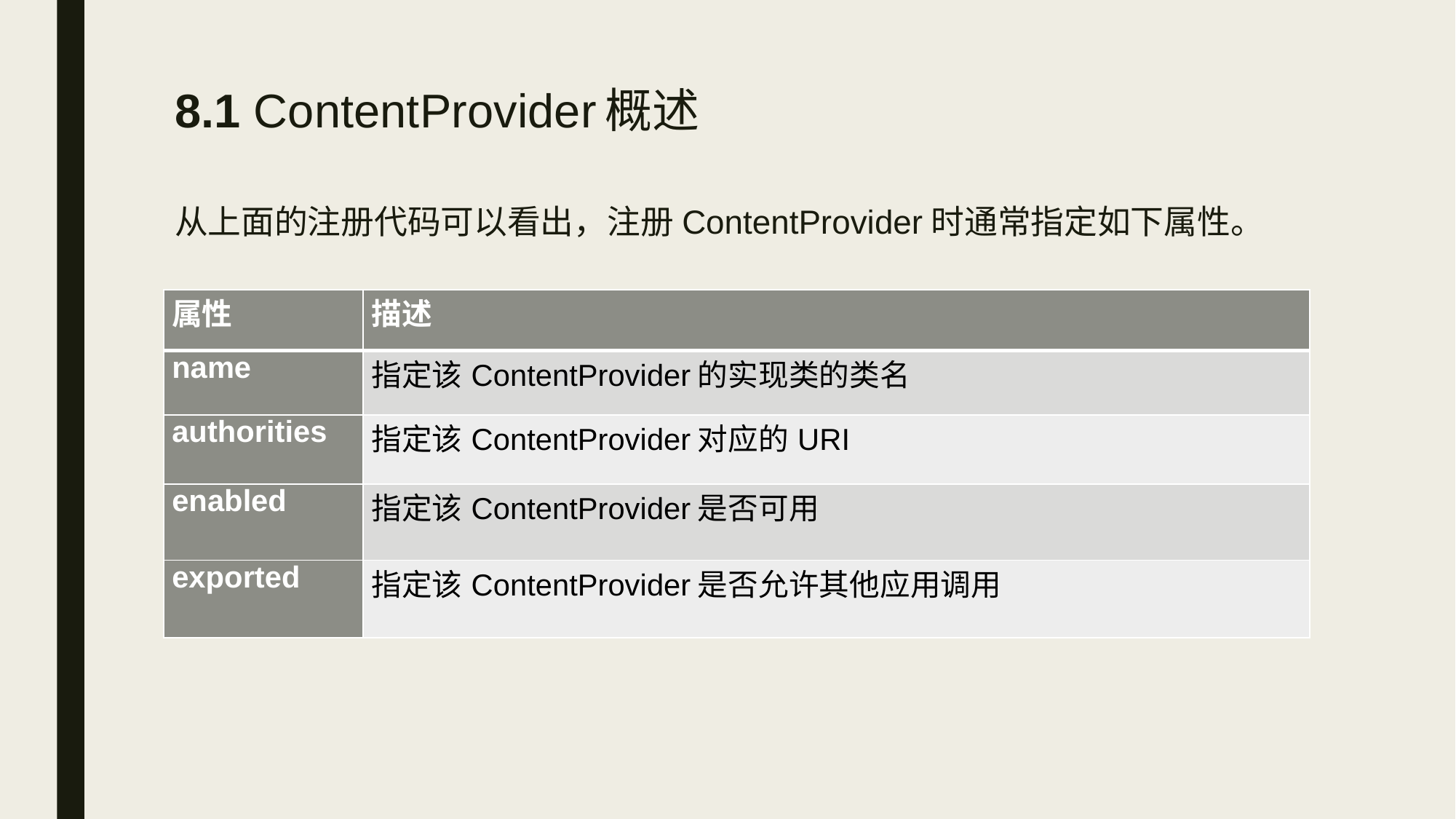

# 8.1 ContentProvider概述
从上面的注册代码可以看出，注册ContentProvider时通常指定如下属性。
| 属性 | 描述 |
| --- | --- |
| name | 指定该ContentProvider的实现类的类名 |
| authorities | 指定该ContentProvider对应的URI |
| enabled | 指定该ContentProvider是否可用 |
| exported | 指定该ContentProvider是否允许其他应用调用 |